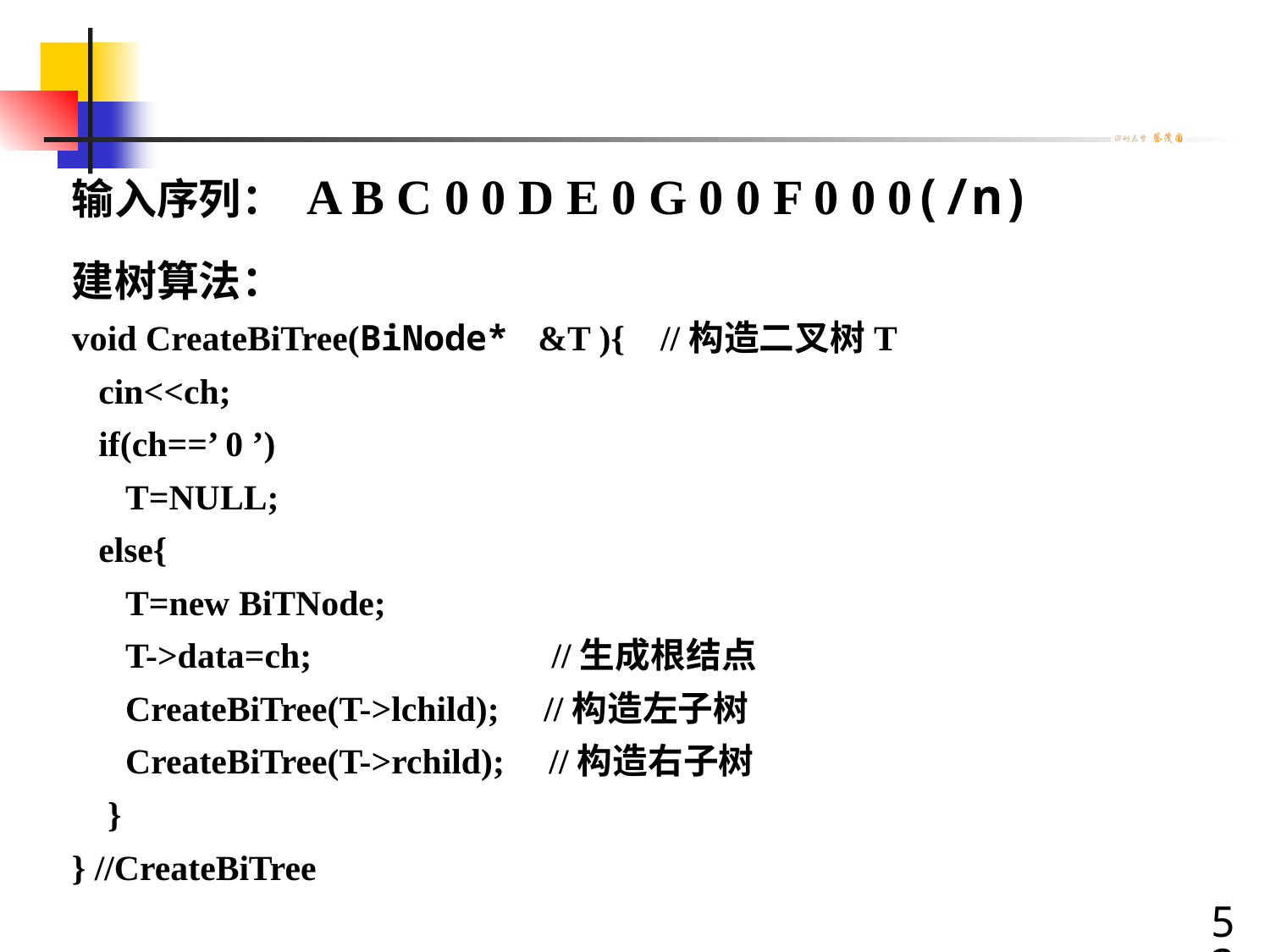

输入序列： A B C 0 0 D E 0 G 0 0 F 0 0 0(/n)
建树算法：
void CreateBiTree(BiNode*  &T ){    //构造二叉树T
   cin<<ch;
   if(ch==’ 0 ’)
      T=NULL;
   else{
      T=new BiTNode;
      T->data=ch;                           //生成根结点
      CreateBiTree(T->lchild);     //构造左子树
      CreateBiTree(T->rchild);     //构造右子树
    }
} //CreateBiTree
53